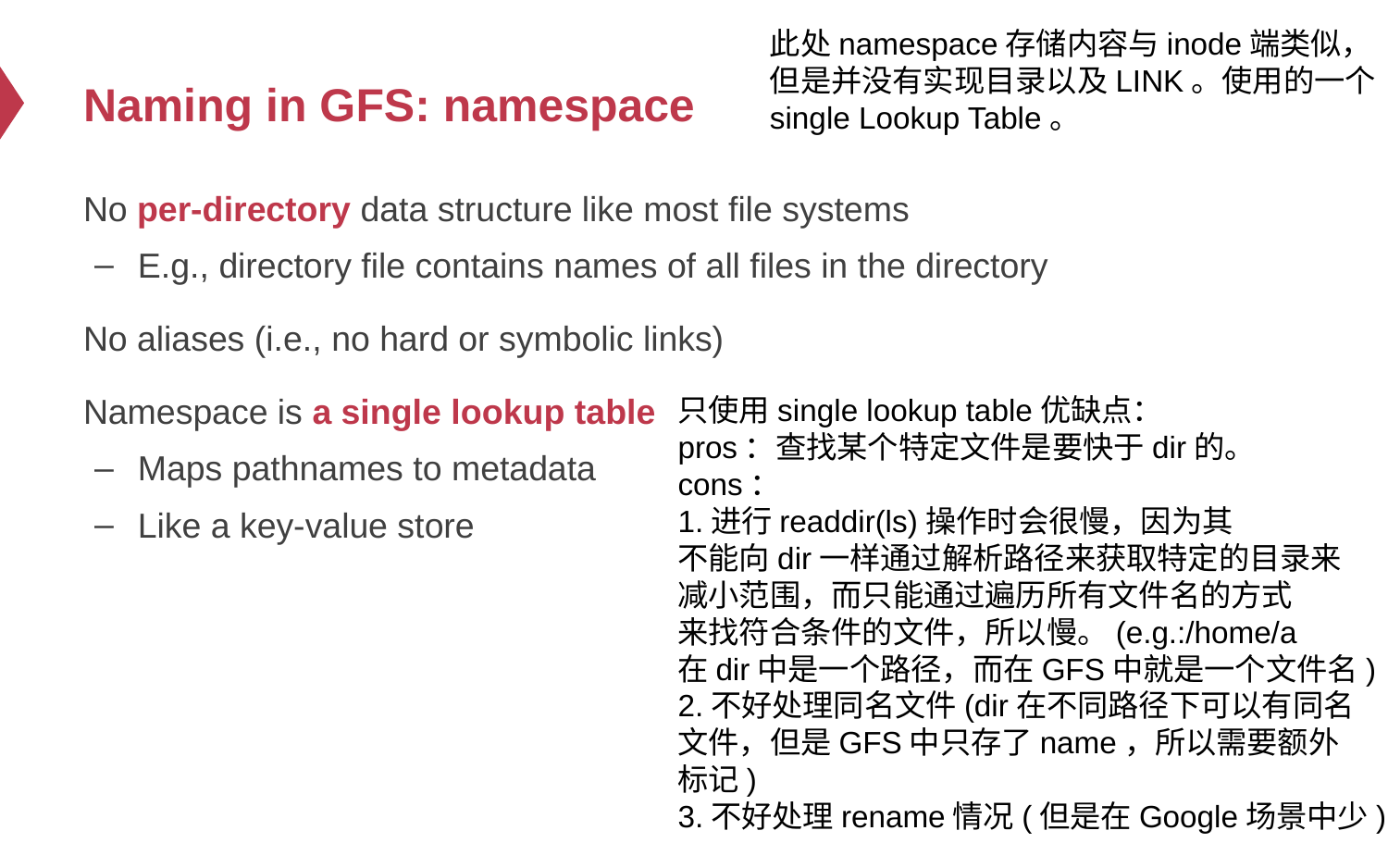

此处namespace存储内容与inode端类似，
但是并没有实现目录以及LINK。使用的一个
single Lookup Table。
# Naming in GFS: namespace
No per-directory data structure like most file systems
E.g., directory file contains names of all files in the directory
No aliases (i.e., no hard or symbolic links)
Namespace is a single lookup table
Maps pathnames to metadata
Like a key-value store

只使用single lookup table优缺点：
pros：查找某个特定文件是要快于dir的。
cons：
1.进行readdir(ls)操作时会很慢，因为其
不能向dir一样通过解析路径来获取特定的目录来
减小范围，而只能通过遍历所有文件名的方式
来找符合条件的文件，所以慢。(e.g.:/home/a
在dir中是一个路径，而在GFS中就是一个文件名)
2.不好处理同名文件(dir在不同路径下可以有同名
文件，但是GFS中只存了name，所以需要额外
标记)
3.不好处理rename情况(但是在Google场景中少)
56